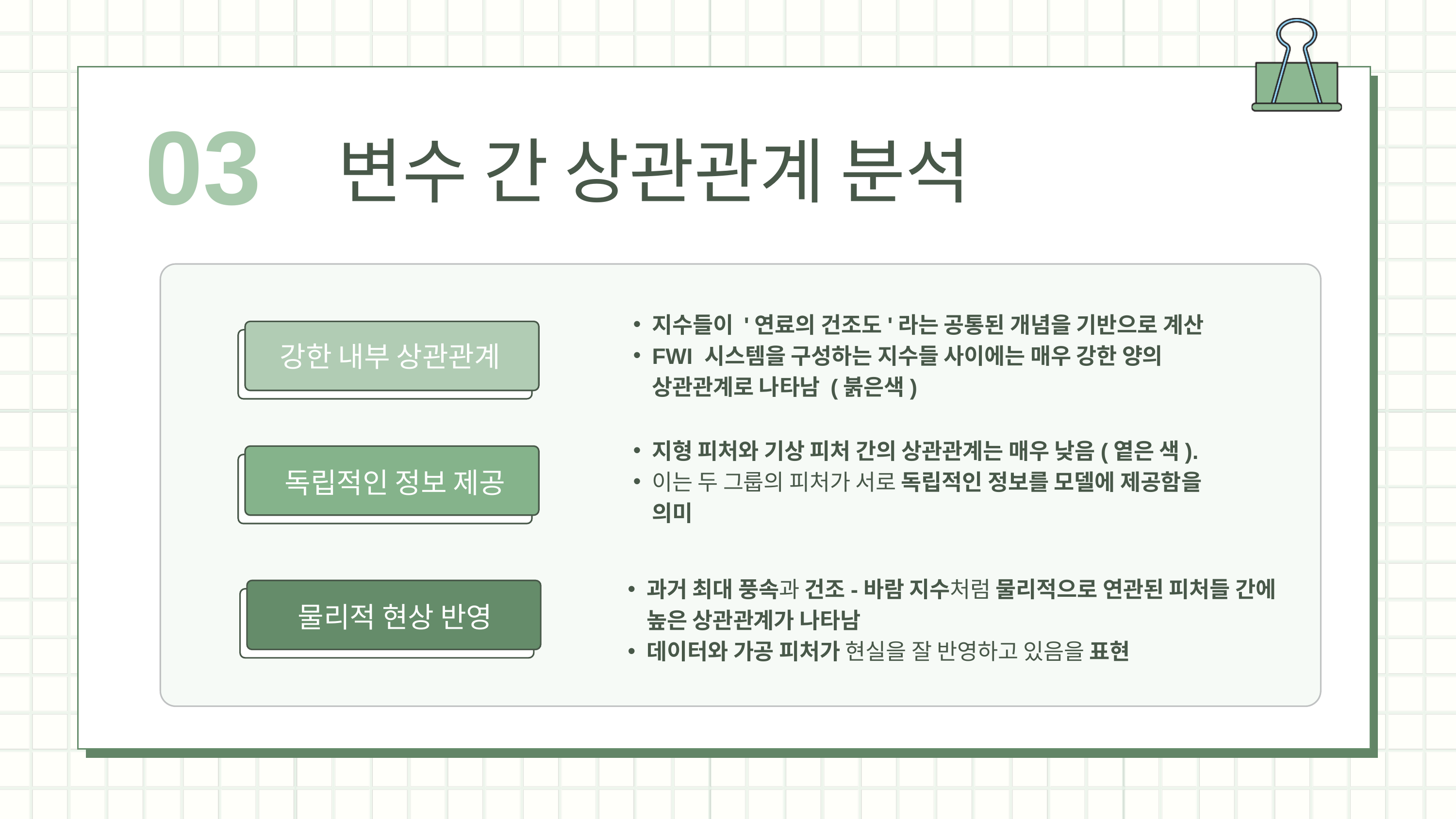

03
변수 간 상관관계 분석

지수들이 '연료의 건조도'라는 공통된 개념을 기반으로 계산
FWI 시스템을 구성하는 지수들 사이에는 매우 강한 양의 상관관계로 나타남 (붉은색)

강한 내부 상관관계
지형 피처와 기상 피처 간의 상관관계는 매우 낮음(옅은 색).
이는 두 그룹의 피처가 서로 독립적인 정보를 모델에 제공함을 의미

독립적인 정보 제공
과거 최대 풍속과 건조-바람 지수처럼 물리적으로 연관된 피처들 간에 높은 상관관계가 나타남
데이터와 가공 피처가 현실을 잘 반영하고 있음을 표현

물리적 현상 반영